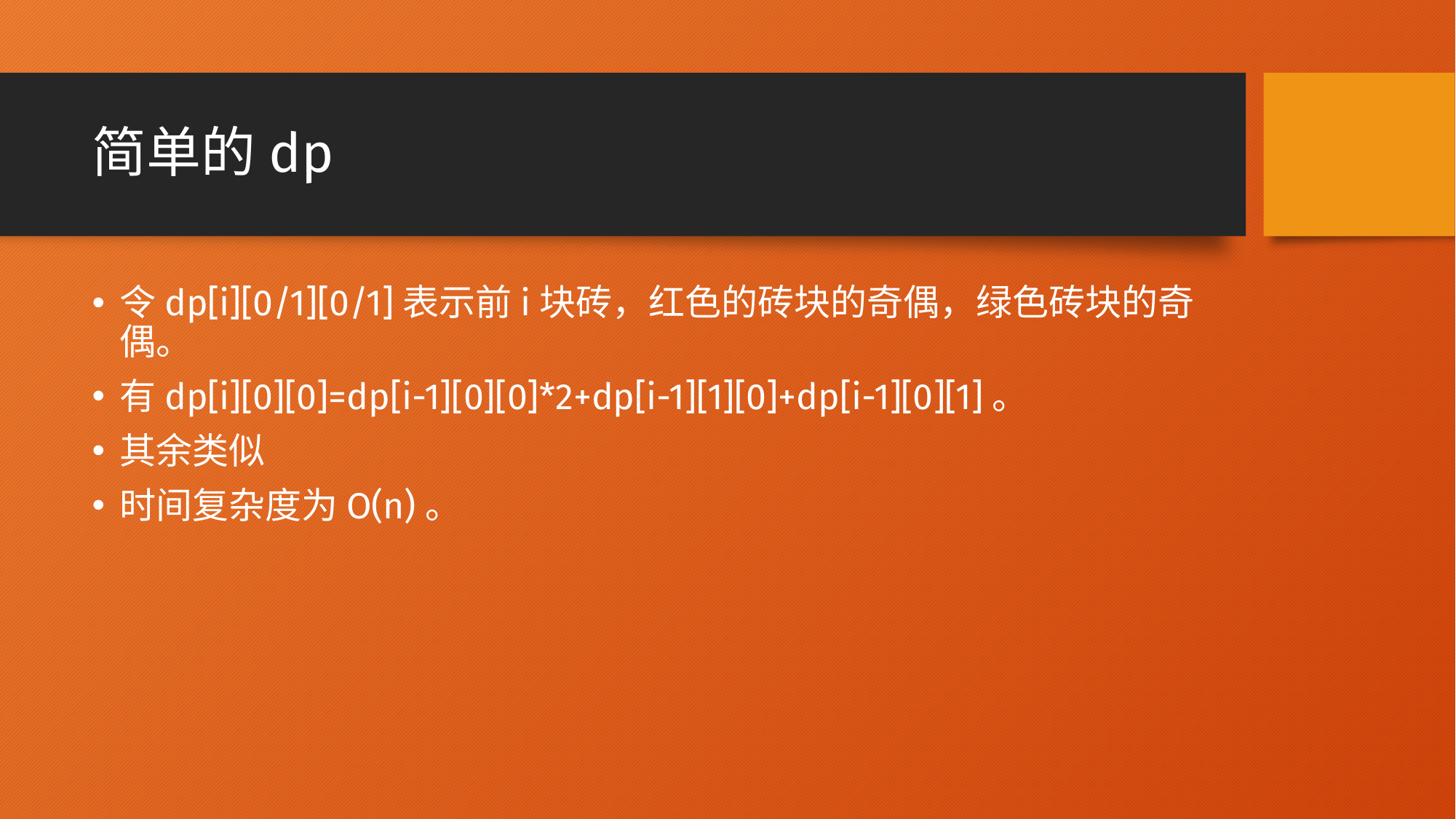

# 简单的dp
令dp[i][0/1][0/1]表示前i块砖，红色的砖块的奇偶，绿色砖块的奇偶。
有dp[i][0][0]=dp[i-1][0][0]*2+dp[i-1][1][0]+dp[i-1][0][1]。
其余类似
时间复杂度为O(n)。